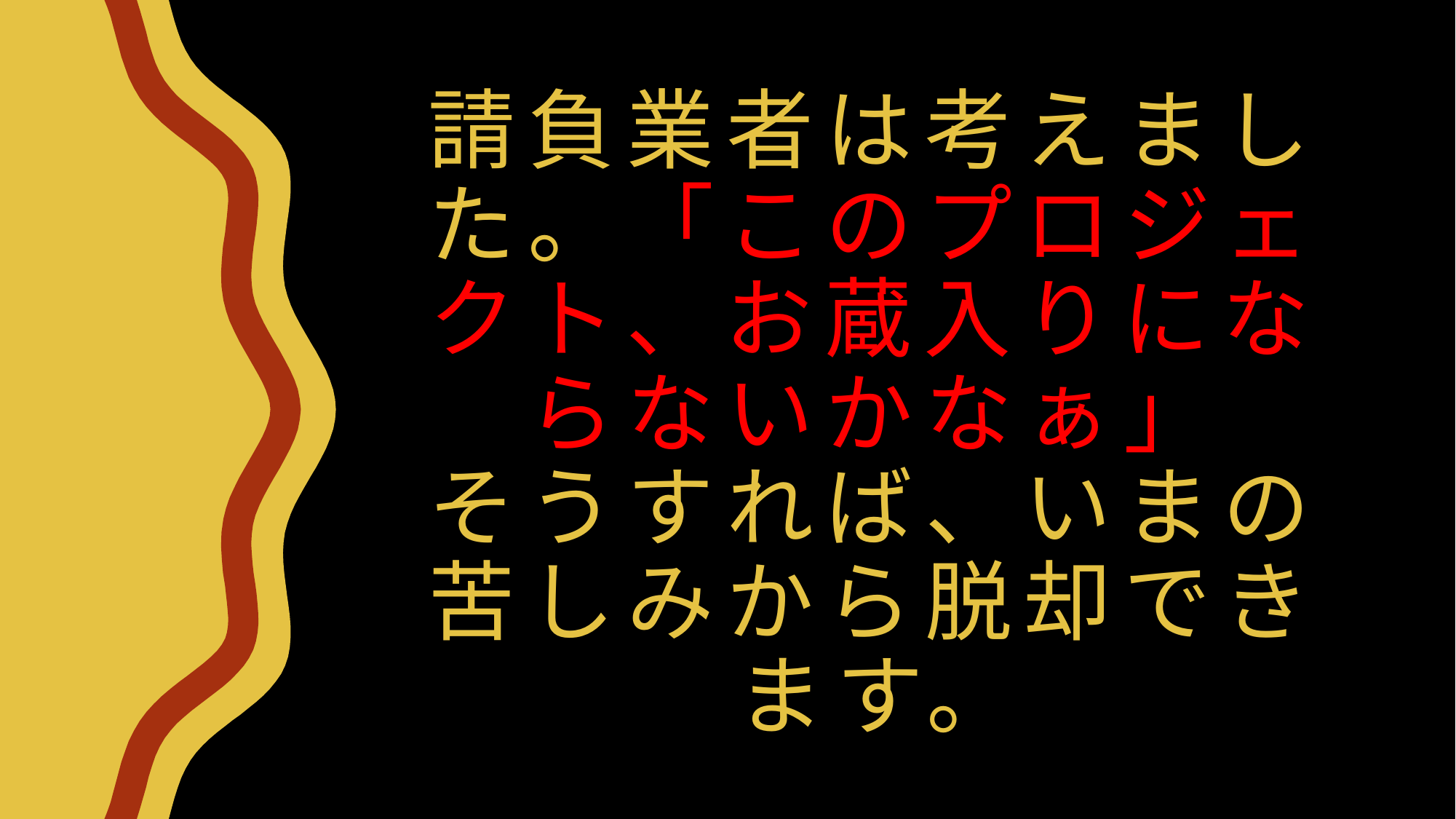

# 請負業者は考えました。「このプロジェクト、お蔵入りにならないかなぁ」 そうすれば、いまの苦しみから脱却できます。